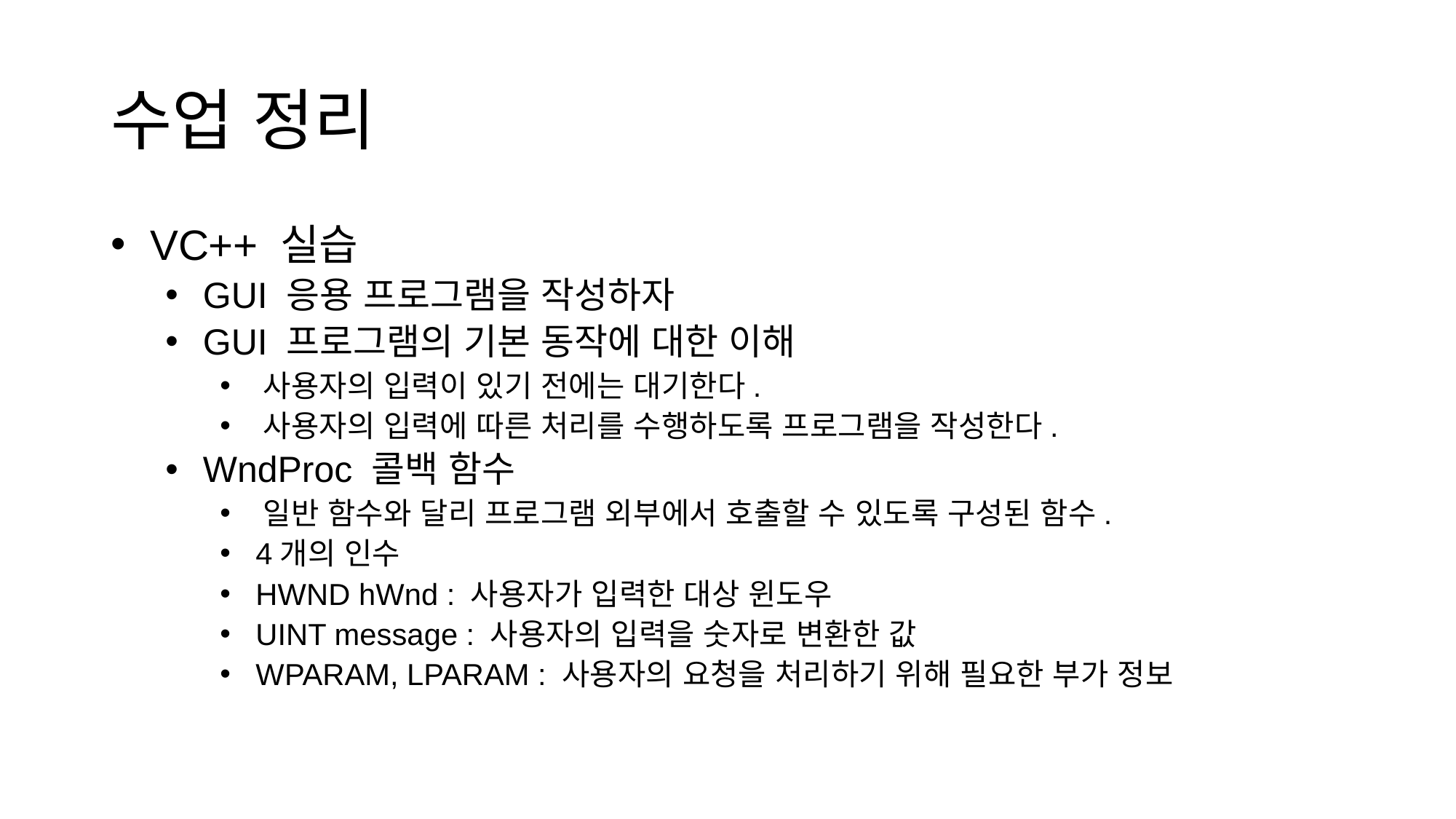

# 수업 정리
 VC++ 실습
 GUI 응용 프로그램을 작성하자
 GUI 프로그램의 기본 동작에 대한 이해
 사용자의 입력이 있기 전에는 대기한다.
 사용자의 입력에 따른 처리를 수행하도록 프로그램을 작성한다.
 WndProc 콜백 함수
 일반 함수와 달리 프로그램 외부에서 호출할 수 있도록 구성된 함수.
 4개의 인수
 HWND hWnd : 사용자가 입력한 대상 윈도우
 UINT message : 사용자의 입력을 숫자로 변환한 값
 WPARAM, LPARAM : 사용자의 요청을 처리하기 위해 필요한 부가 정보